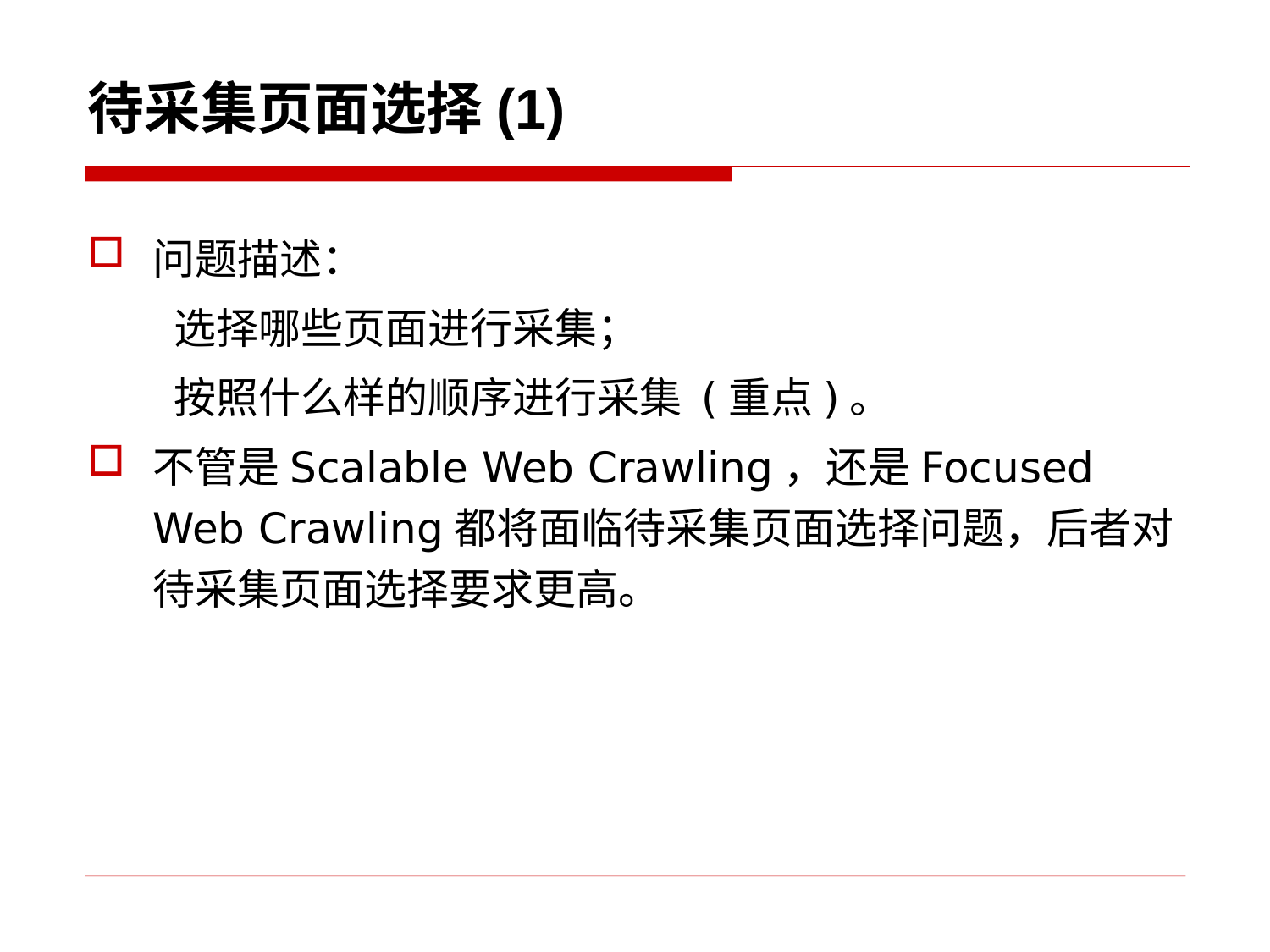

# 待采集页面选择(1)
问题描述：
        选择哪些页面进行采集；
        按照什么样的顺序进行采集 (重点)。
不管是Scalable Web Crawling，还是Focused Web Crawling都将面临待采集页面选择问题，后者对待采集页面选择要求更高。
48